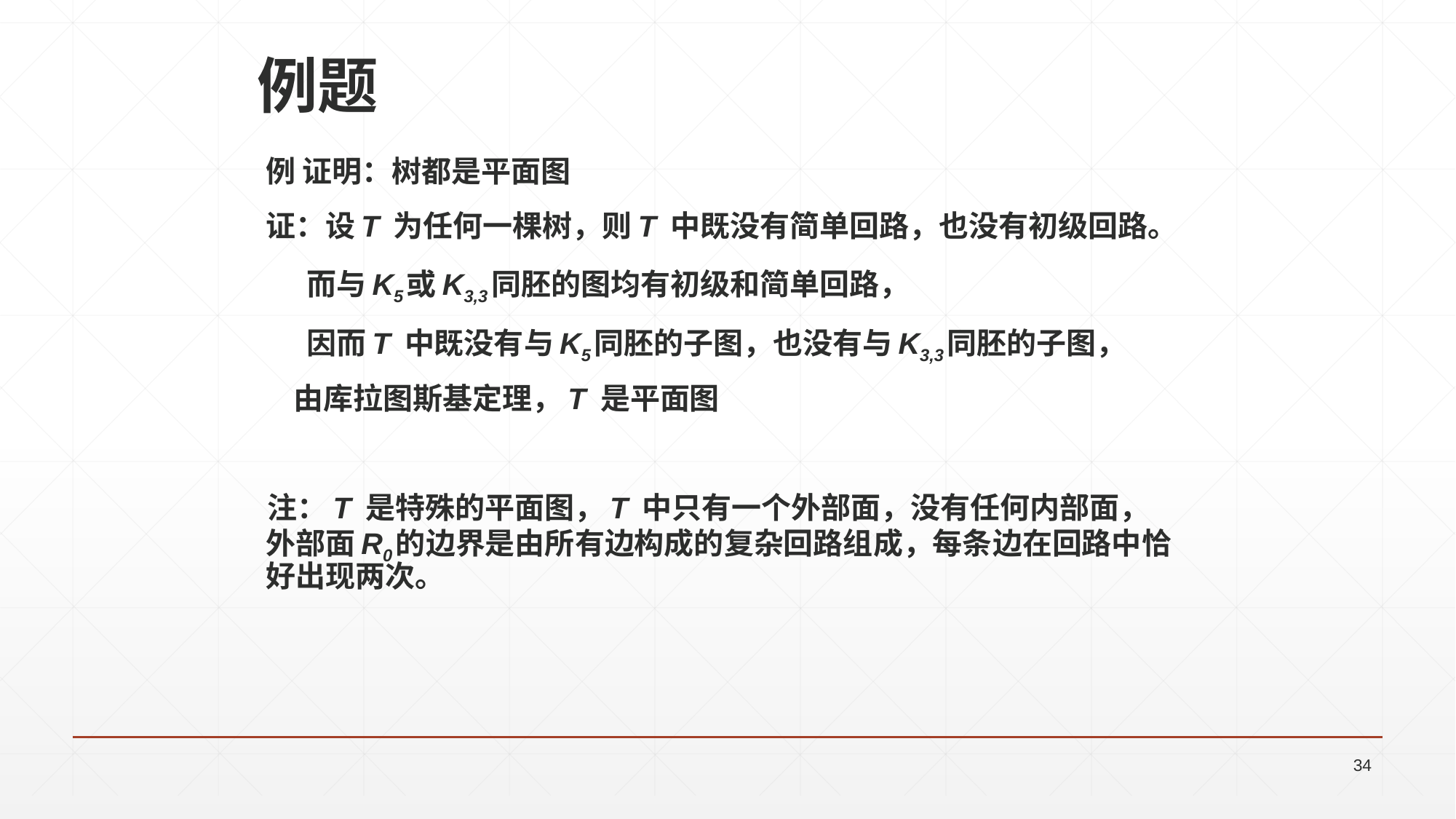

# 例题
例 证明：树都是平面图
证：设T 为任何一棵树，则T 中既没有简单回路，也没有初级回路。
而与K5或K3,3同胚的图均有初级和简单回路，
因而T 中既没有与K5同胚的子图，也没有与K3,3同胚的子图，
由库拉图斯基定理，T 是平面图

注：T 是特殊的平面图，T 中只有一个外部面，没有任何内部面，外部面R0的边界是由所有边构成的复杂回路组成，每条边在回路中恰好出现两次。
34